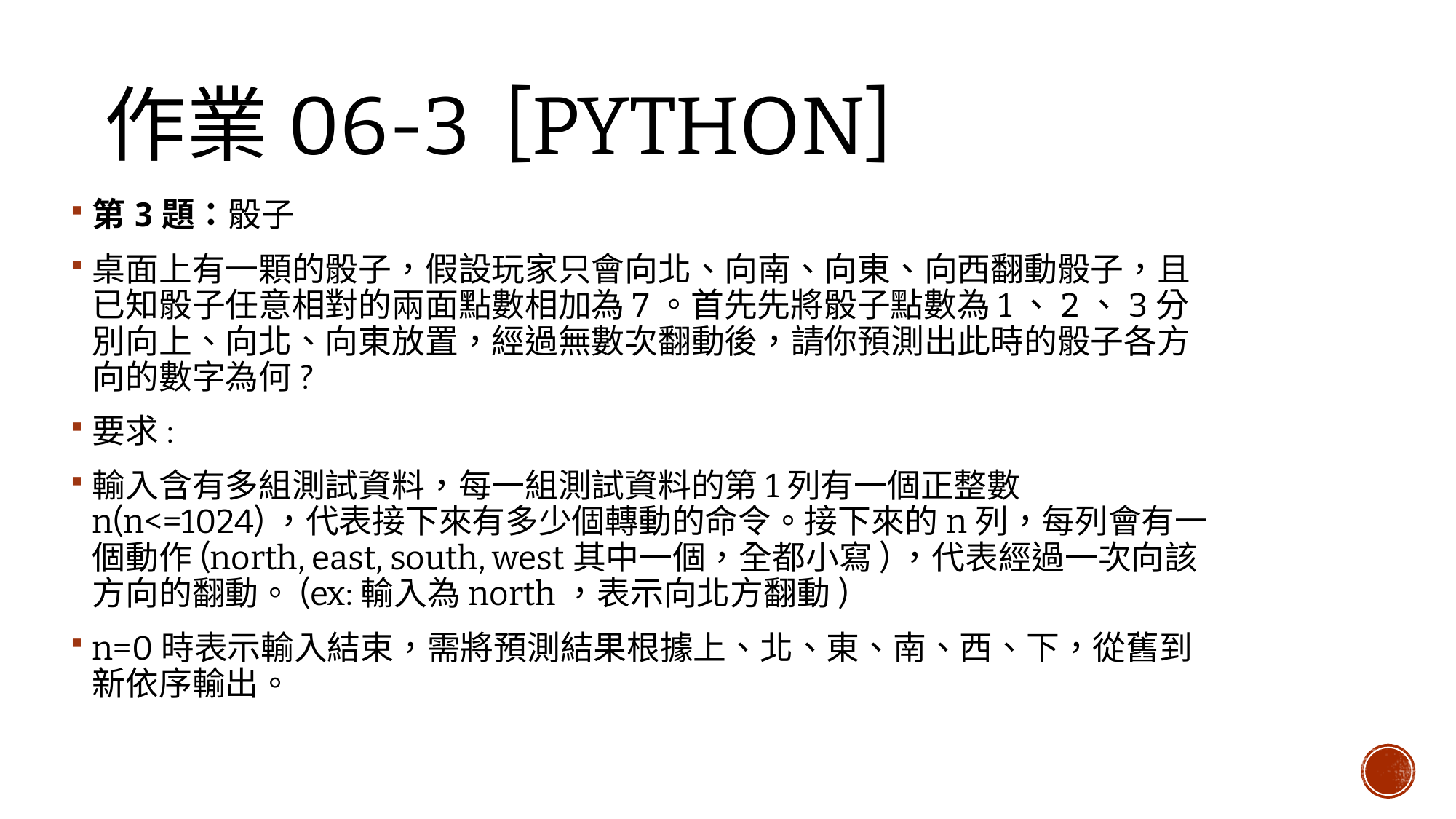

# 作業06-3  [Python]
第3題：骰子
桌面上有一顆的骰子，假設玩家只會向北、向南、向東、向西翻動骰子，且已知骰子任意相對的兩面點數相加為7。首先先將骰子點數為1、2、3分別向上、向北、向東放置，經過無數次翻動後，請你預測出此時的骰子各方向的數字為何?
要求:
輸入含有多組測試資料，每一組測試資料的第1列有一個正整數n(n<=1024)，代表接下來有多少個轉動的命令。接下來的n列，每列會有一個動作(north, east, south, west其中一個，全都小寫)，代表經過一次向該方向的翻動。(ex:輸入為north，表示向北方翻動)
n=0時表示輸入結束，需將預測結果根據上、北、東、南、西、下，從舊到新依序輸出。